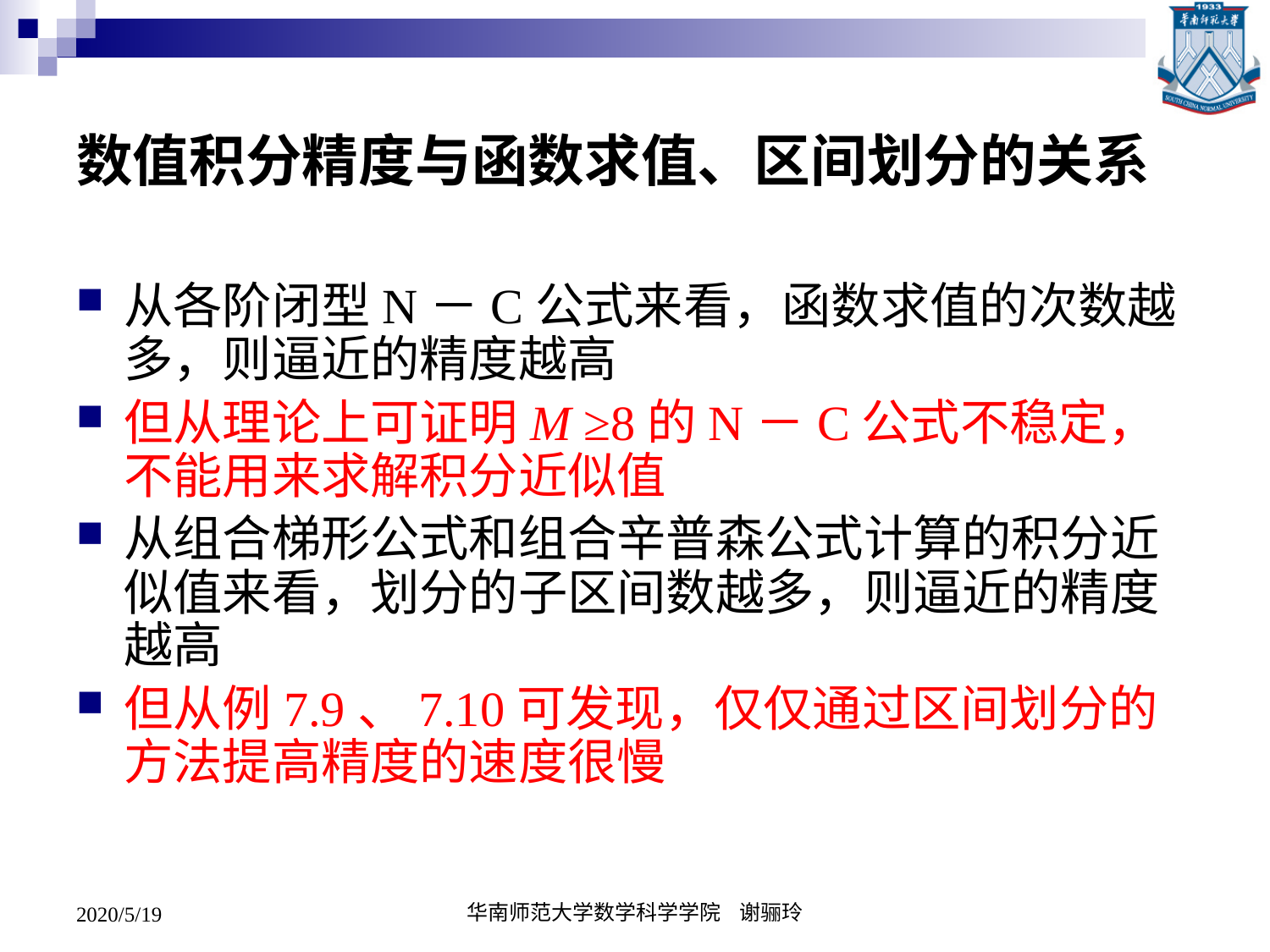

# 数值积分精度与函数求值、区间划分的关系
从各阶闭型N－C公式来看，函数求值的次数越多，则逼近的精度越高
但从理论上可证明M ≥8的N－C公式不稳定，不能用来求解积分近似值
从组合梯形公式和组合辛普森公式计算的积分近似值来看，划分的子区间数越多，则逼近的精度越高
但从例7.9、7.10可发现，仅仅通过区间划分的方法提高精度的速度很慢
2020/5/19
华南师范大学数学科学学院    谢骊玲